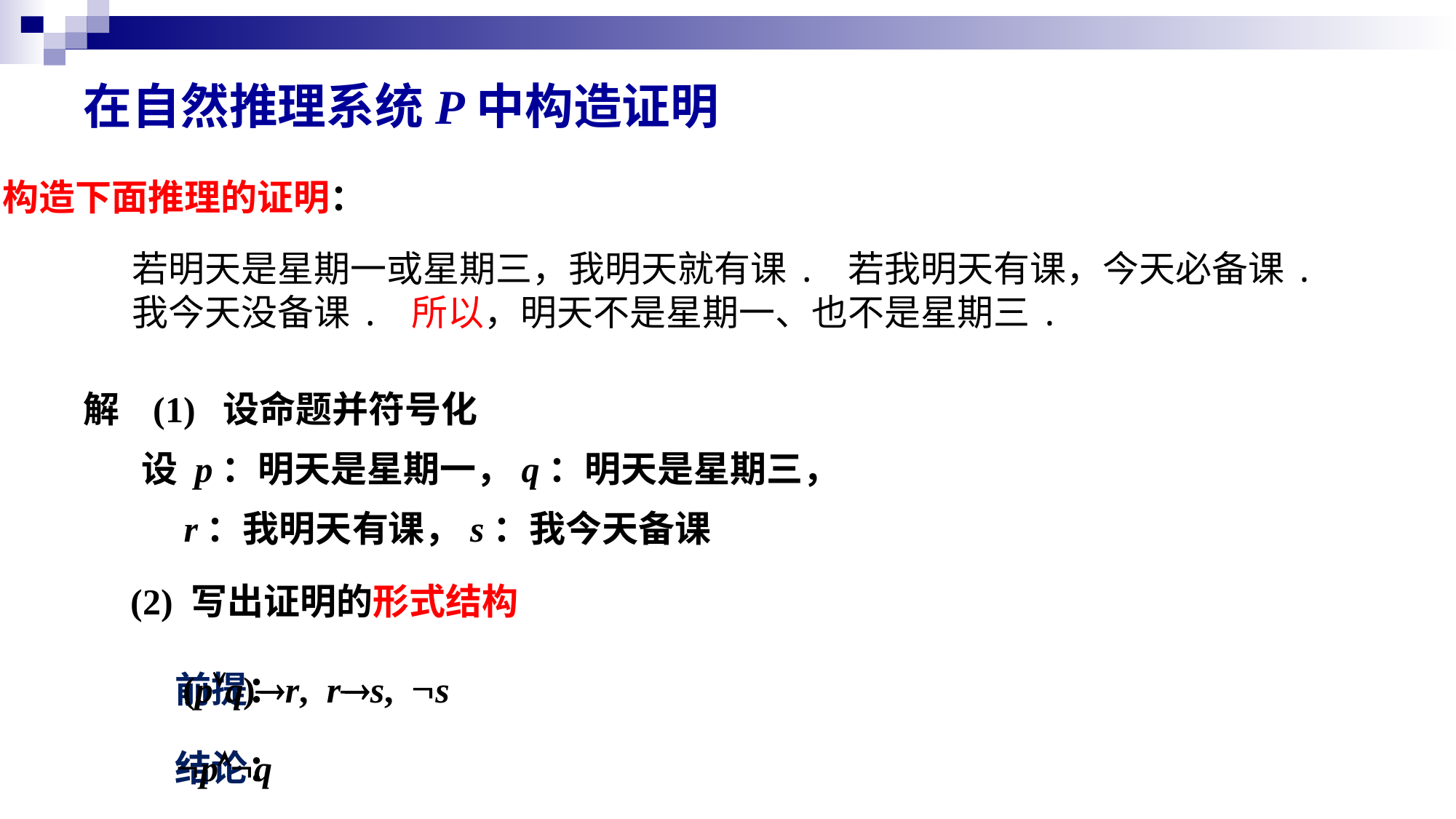

# 在自然推理系统P中构造证明
例  构造下面推理的证明：
若明天是星期一或星期三，我明天就有课. 若我明天有课，今天必备课. 我今天没备课. 所以，明天不是星期一、也不是星期三.
解   (1)  设命题并符号化
      设 p：明天是星期一，q：明天是星期三，
           r：我明天有课，s：我今天备课
(2) 写出证明的形式结构
(p∨q)→r,  r→s,  ¬s
前提：
¬p∧¬q
结论：